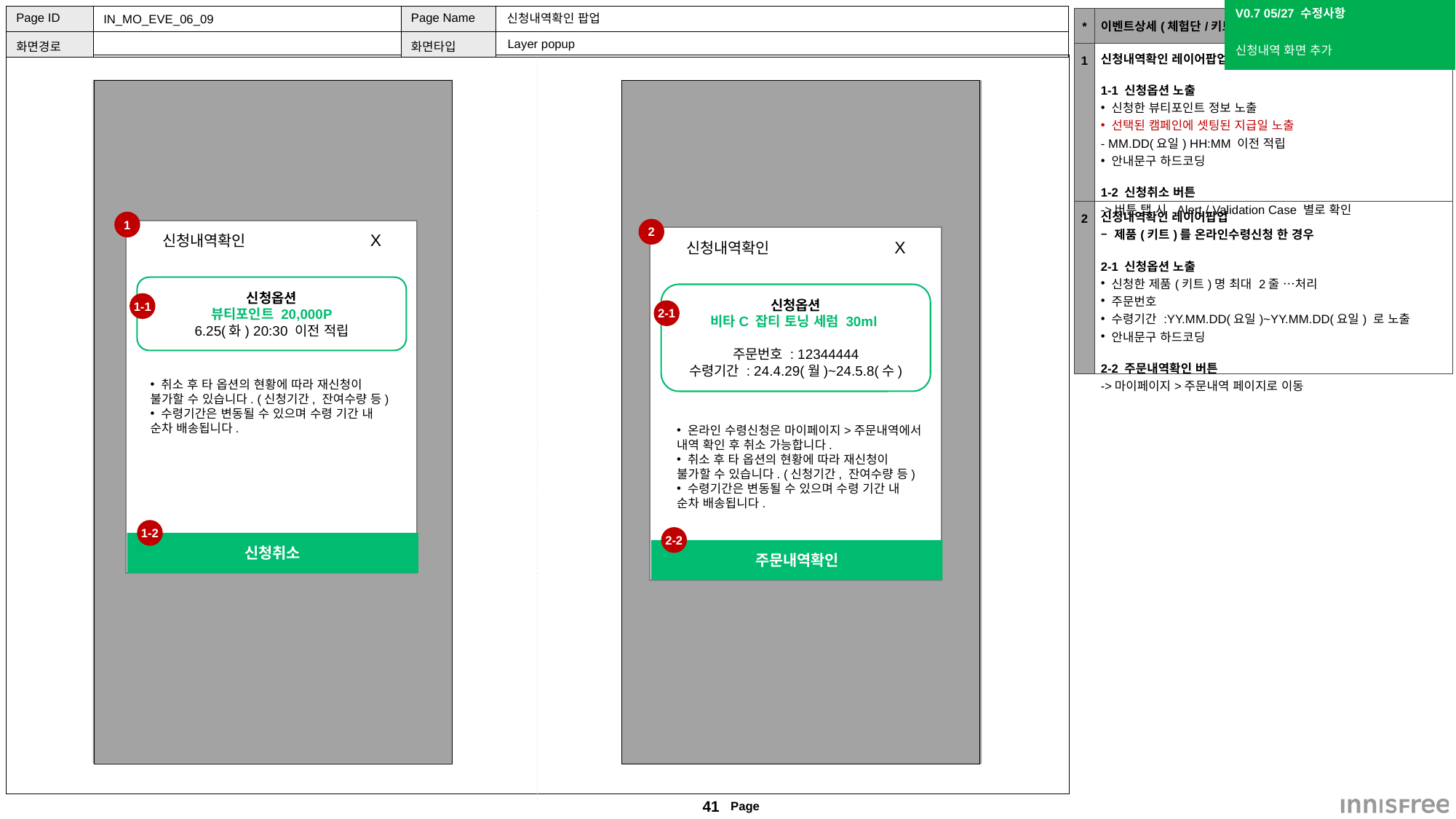

| V0.7 05/27 수정사항 |
| --- |
| 신청내역 화면 추가 |
# 신청내역확인 팝업
IN_MO_EVE_06_09
| \* | 이벤트상세(체험단/키트신청) |
| --- | --- |
| 1 | 신청내역확인 레이어팝업 –뷰티포인트 1-1 신청옵션 노출 신청한 뷰티포인트 정보 노출 선택된 캠페인에 셋팅된 지급일 노출 - MM.DD(요일) HH:MM 이전 적립 안내문구 하드코딩 1-2 신청취소 버튼 ->버튼 탭 시 Alert / Validation Case 별로 확인 |
| 2 | 신청내역확인 레이어팝업 – 제품(키트)를 온라인수령신청 한 경우 2-1 신청옵션 노출 신청한 제품(키트)명 최대 2줄 …처리 주문번호 수령기간 :YY.MM.DD(요일)~YY.MM.DD(요일) 로 노출 안내문구 하드코딩 2-2 주문내역확인 버튼 ->마이페이지>주문내역 페이지로 이동 |
Layer popup

1
2

신청내역확인                             X

신청내역확인                             X
신청옵션
뷰티포인트 20,000P
6.25(화) 20:30 이전 적립
신청옵션
비타C 잡티 토닝 세럼 30ml

주문번호 : 12344444
수령기간 : 24.4.29(월)~24.5.8(수)
1-1
2-1
취소 후 타 옵션의 현황에 따라 재신청이
불가할 수 있습니다. (신청기간, 잔여수량 등)
수령기간은 변동될 수 있으며 수령 기간 내
순차 배송됩니다.
온라인 수령신청은 마이페이지>주문내역에서
내역 확인 후 취소 가능합니다.
취소 후 타 옵션의 현황에 따라 재신청이
불가할 수 있습니다. (신청기간, 잔여수량 등)
수령기간은 변동될 수 있으며 수령 기간 내
순차 배송됩니다.
1-2
2-2
신청취소
주문내역확인